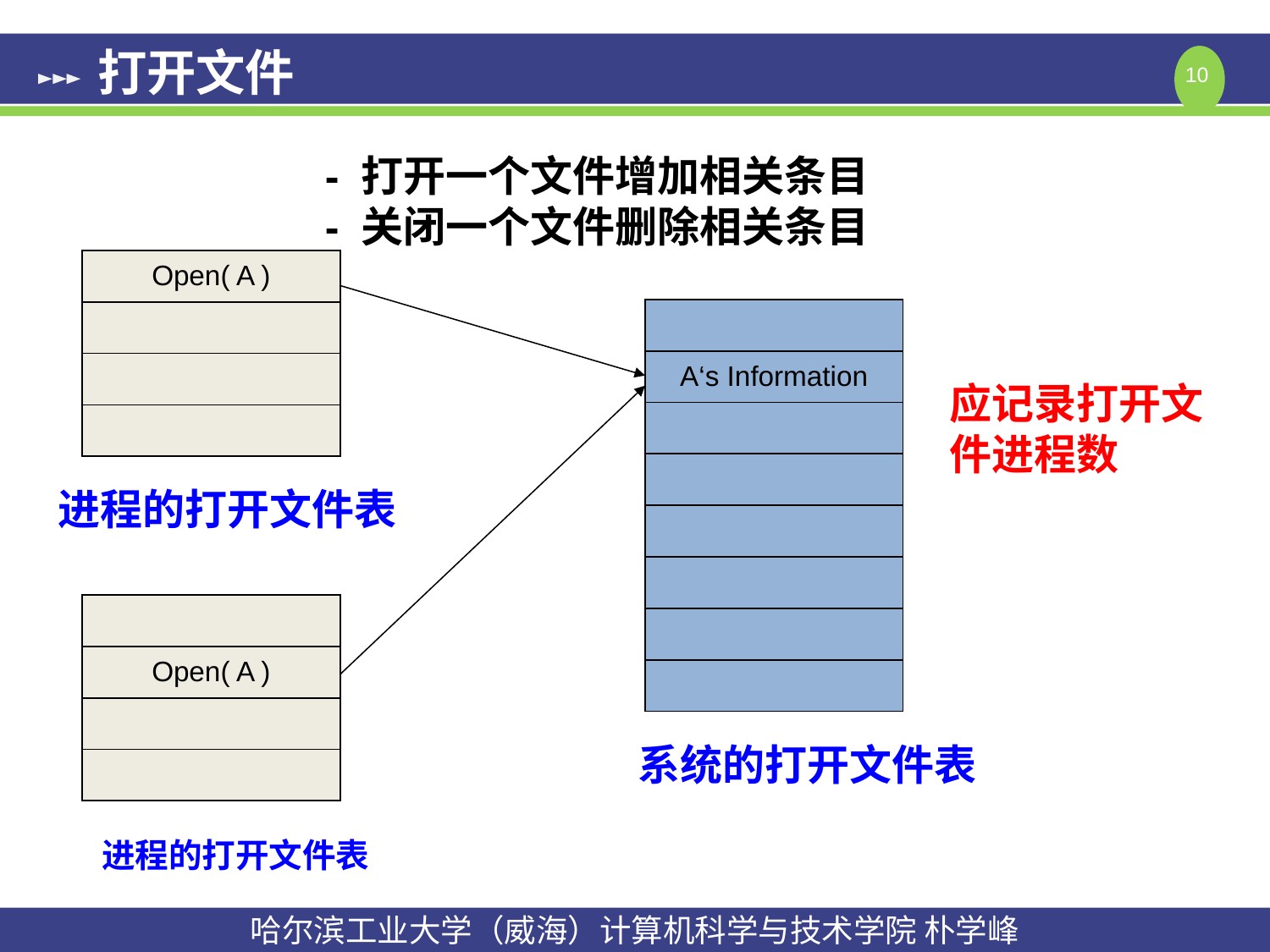

# 打开文件
- 打开一个文件增加相关条目
- 关闭一个文件删除相关条目
| Open( A ) |
| --- |
|  |
|  |
|  |
|  |
| --- |
| A‘s Information |
|  |
|  |
|  |
|  |
|  |
|  |
应记录打开文件进程数
进程的打开文件表
|  |
| --- |
| Open( A ) |
|  |
|  |
系统的打开文件表
进程的打开文件表